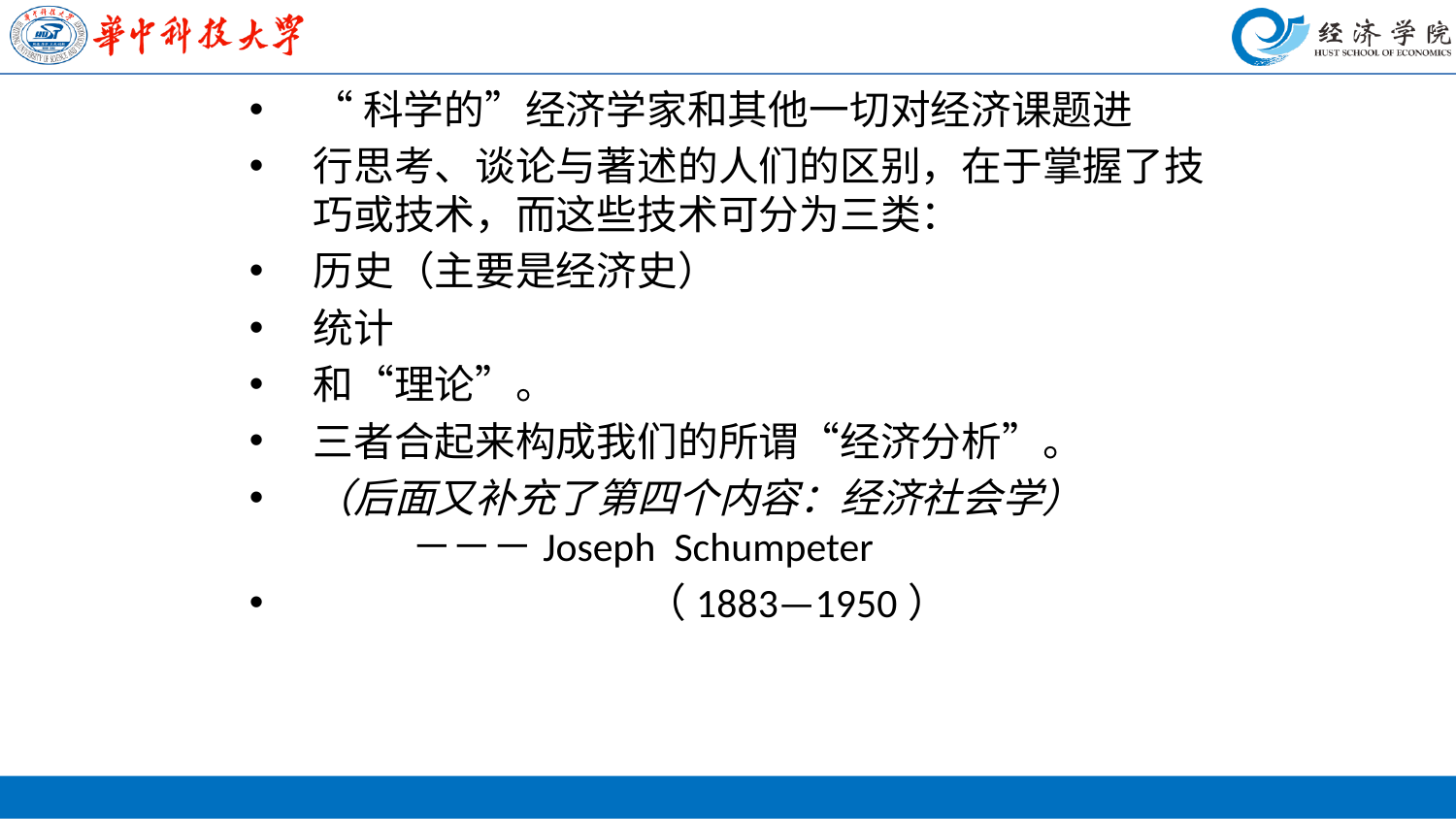

“科学的”经济学家和其他一切对经济课题进
行思考、谈论与著述的人们的区别，在于掌握了技巧或技术，而这些技术可分为三类：
历史（主要是经济史）
统计
和“理论”。
三者合起来构成我们的所谓“经济分析”。
（后面又补充了第四个内容：经济社会学）                           －－－Joseph  Schumpeter
                                    （1883—1950）